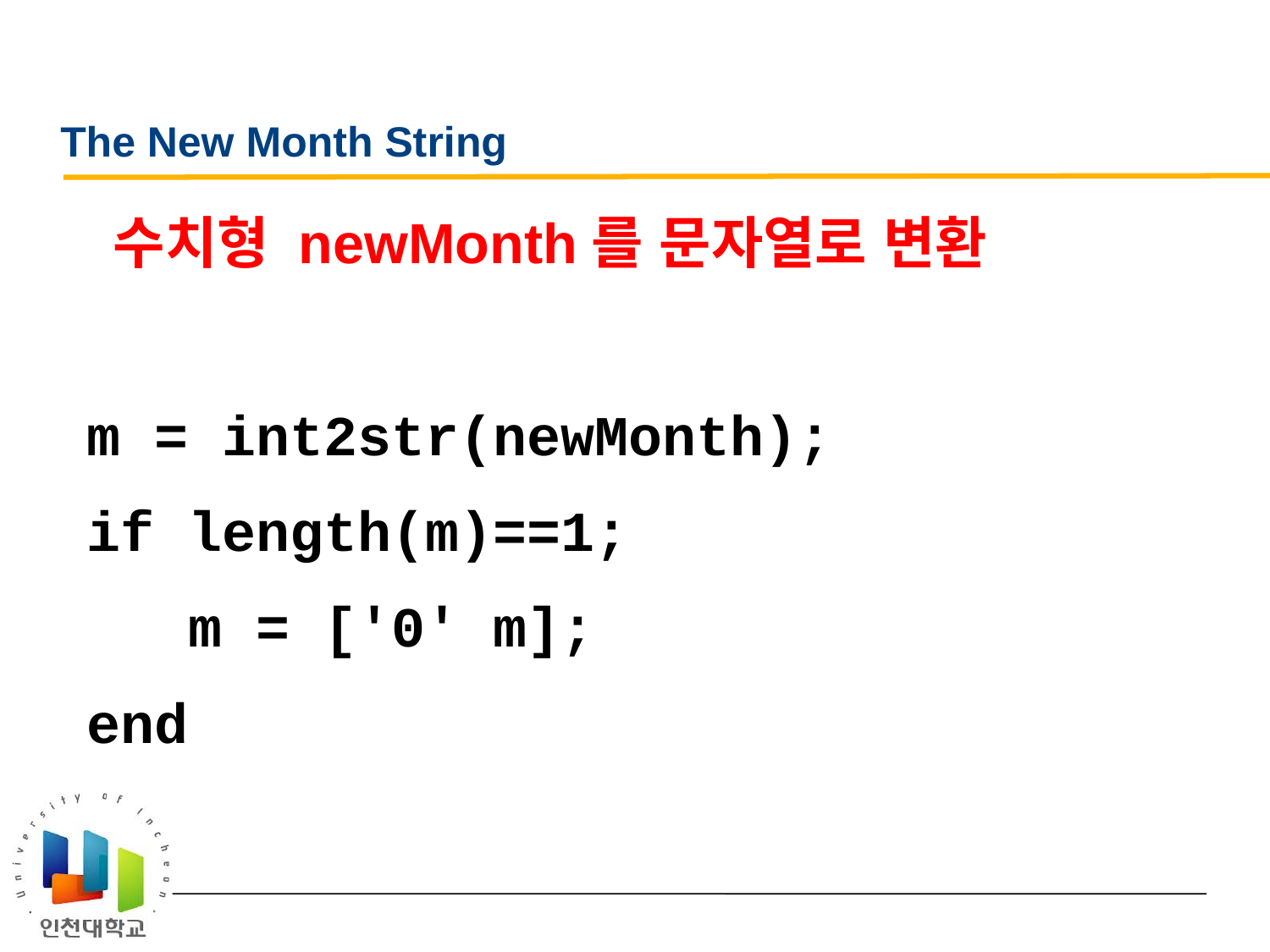

# The New Month String
 수치형 newMonth를 문자열로 변환

m = int2str(newMonth);
if length(m)==1;
   m = ['0' m];
end

Insight Through Computing